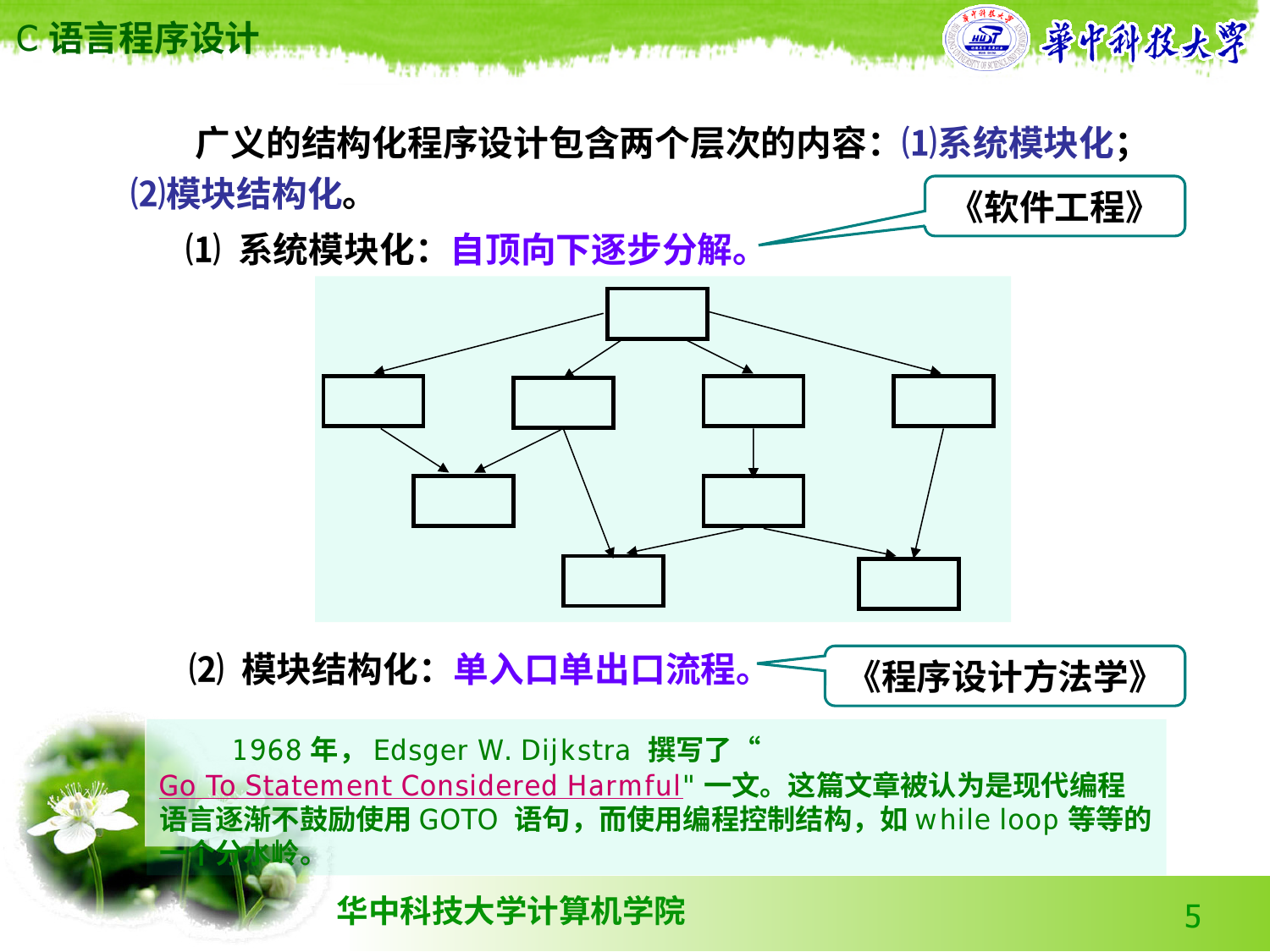

广义的结构化程序设计包含两个层次的内容：⑴系统模块化；⑵模块结构化。
《软件工程》
       ⑴ 系统模块化：自顶向下逐步分解。

       ⑵ 模块结构化：单入口单出口流程。
《程序设计方法学》

       1968年，Edsger W. Dijkstra 撰写了“Go To Statement Considered Harmful"一文。这篇文章被认为是现代编程语言逐渐不鼓励使用GOTO 语句，而使用编程控制结构，如while loop等等的一个分水岭。
5